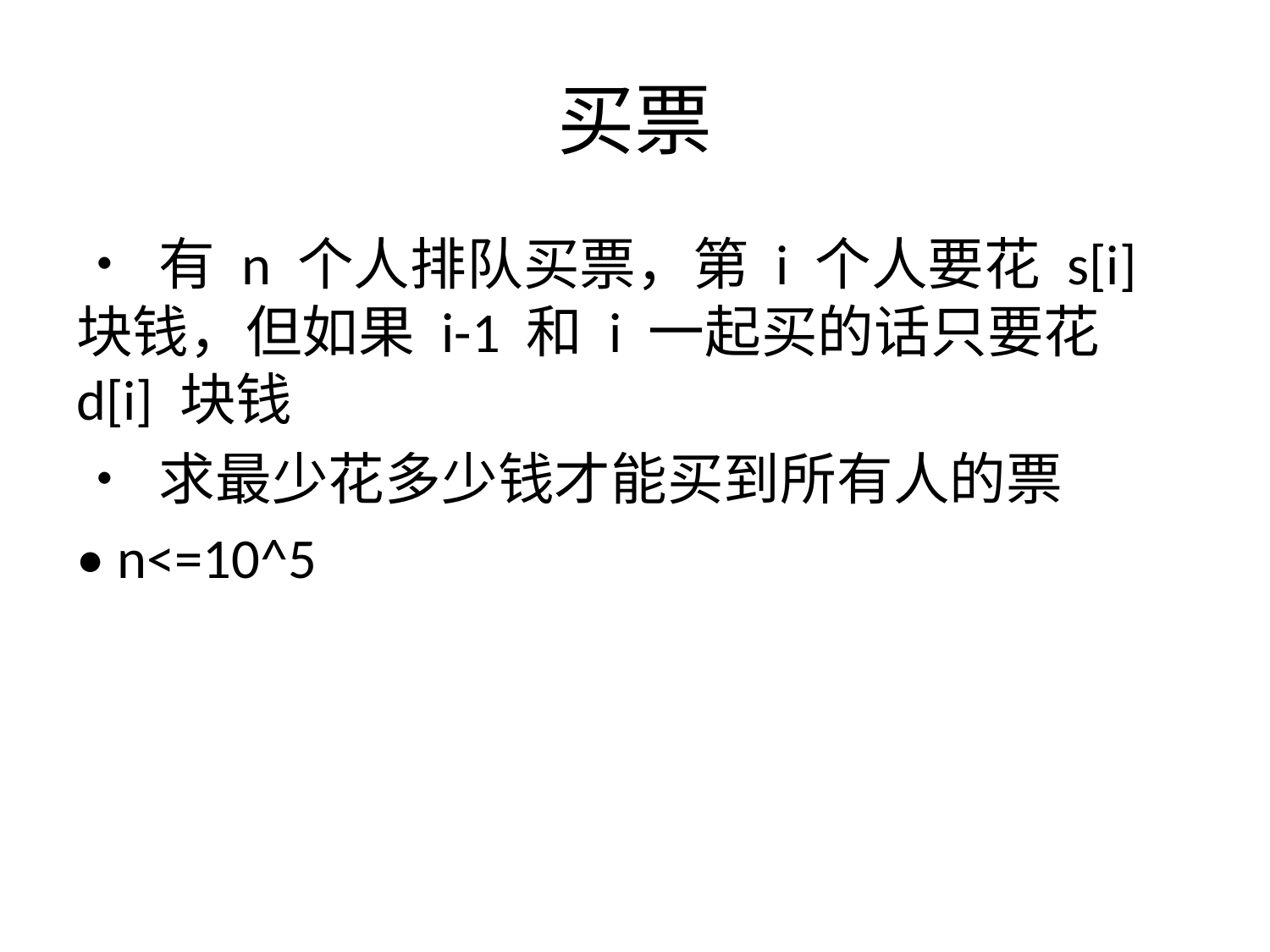

# 买票
• 有 n 个⼈排队买票，第 i 个⼈要花 s[i] 块钱，但如果 i-1 和 i 一起买的话只要花 d[i] 块钱
• 求最少花多少钱才能买到所有⼈的票
• n<=10^5